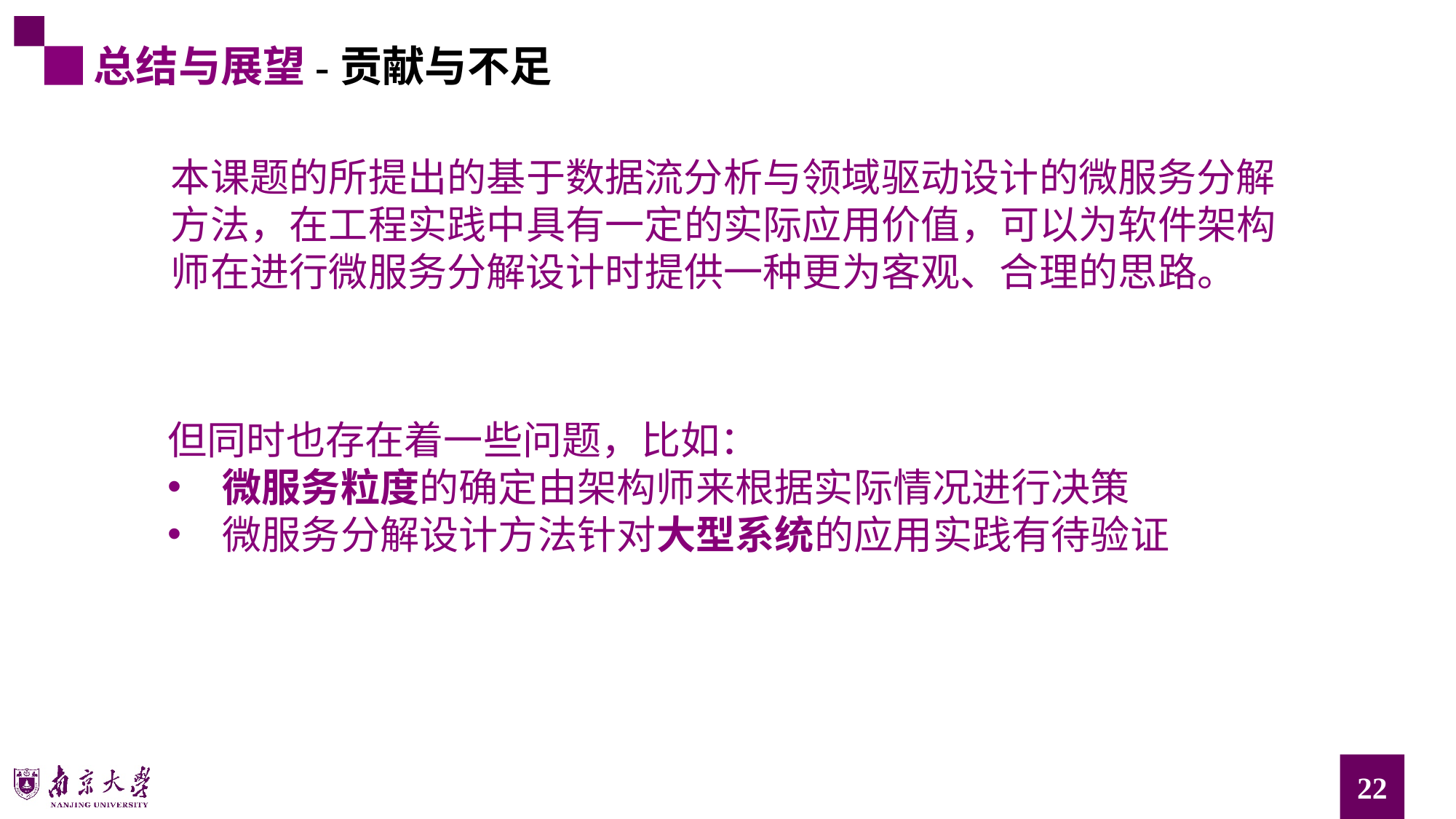

总结与展望-贡献与不足
本课题的所提出的基于数据流分析与领域驱动设计的微服务分解方法，在工程实践中具有一定的实际应用价值，可以为软件架构师在进行微服务分解设计时提供一种更为客观、合理的思路。
但同时也存在着一些问题，比如：
微服务粒度的确定由架构师来根据实际情况进行决策
微服务分解设计方法针对大型系统的应用实践有待验证
22